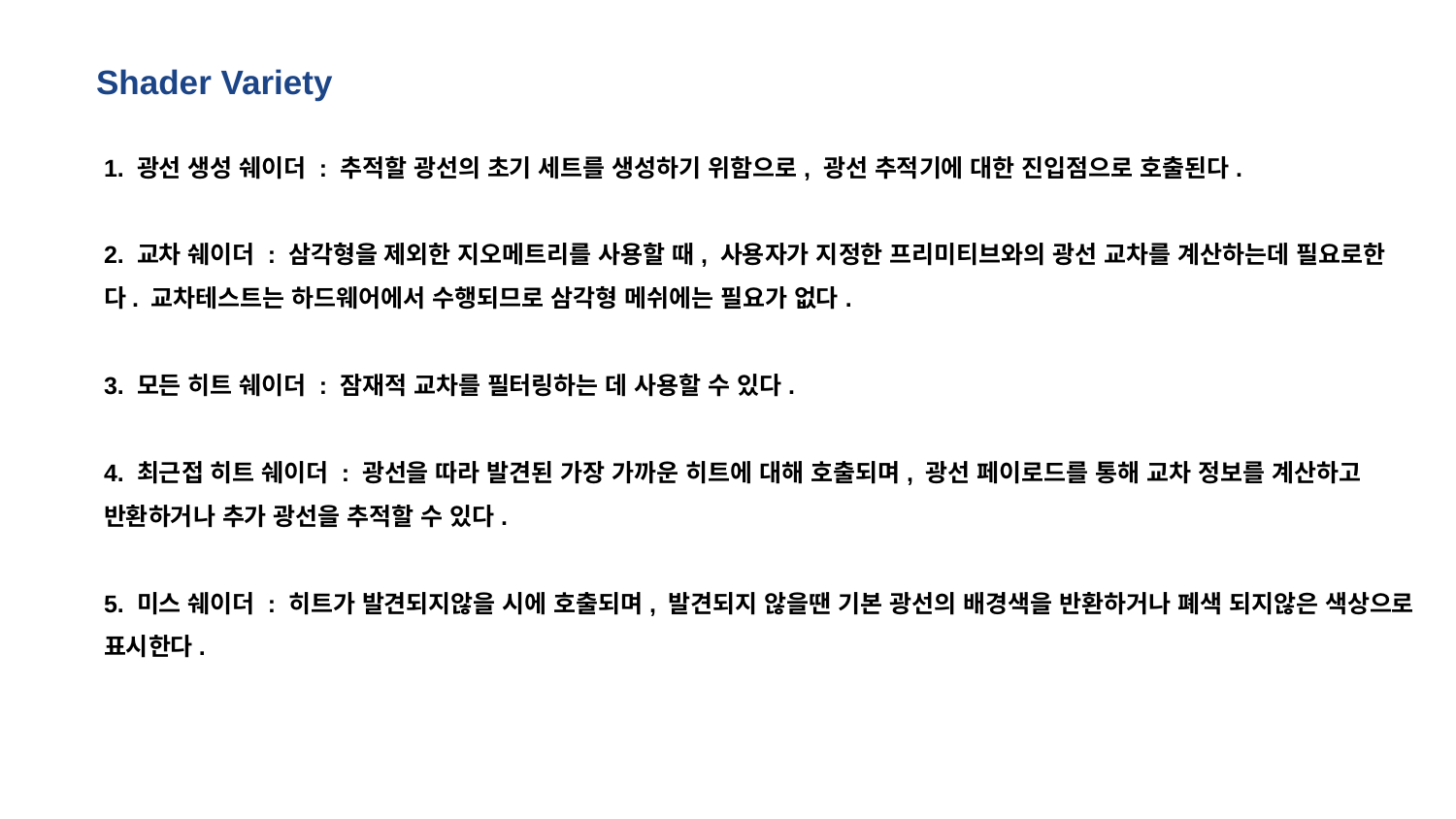

# Shader Variety
1. 광선 생성 쉐이더 : 추적할 광선의 초기 세트를 생성하기 위함으로, 광선 추적기에 대한 진입점으로 호출된다.
2. 교차 쉐이더 : 삼각형을 제외한 지오메트리를 사용할 때, 사용자가 지정한 프리미티브와의 광선 교차를 계산하는데 필요로한다. 교차테스트는 하드웨어에서 수행되므로 삼각형 메쉬에는 필요가 없다.
3. 모든 히트 쉐이더 : 잠재적 교차를 필터링하는 데 사용할 수 있다.
4. 최근접 히트 쉐이더 : 광선을 따라 발견된 가장 가까운 히트에 대해 호출되며, 광선 페이로드를 통해 교차 정보를 계산하고 반환하거나 추가 광선을 추적할 수 있다.
5. 미스 쉐이더 : 히트가 발견되지않을 시에 호출되며, 발견되지 않을땐 기본 광선의 배경색을 반환하거나 폐색 되지않은 색상으로 표시한다.